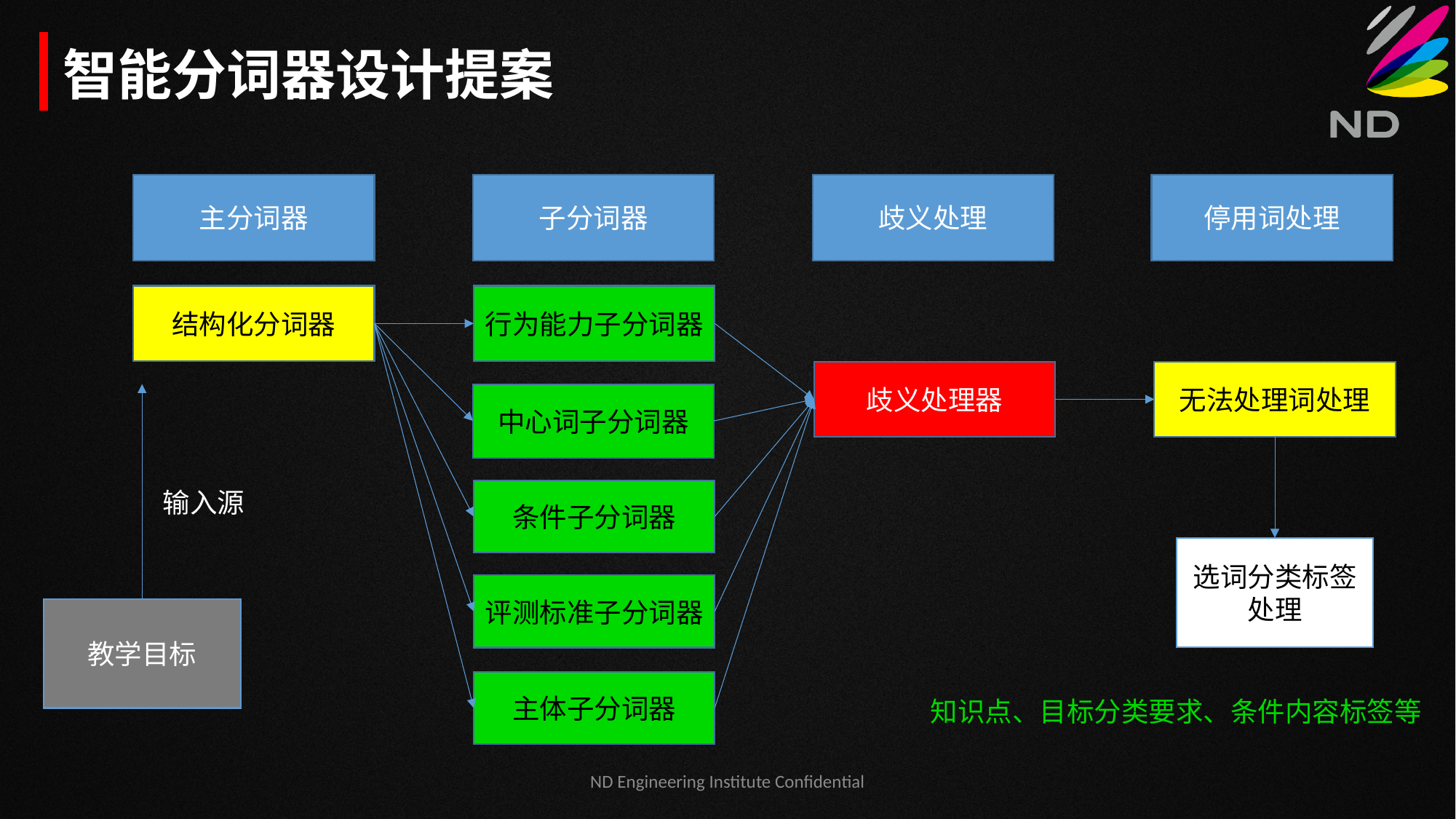

智能分词器设计提案
主分词器
子分词器
歧义处理
停用词处理
结构化分词器
行为能力子分词器
歧义处理器
无法处理词处理
中心词子分词器
输入源
条件子分词器
选词分类标签处理
评测标准子分词器
教学目标
主体子分词器
知识点、目标分类要求、条件内容标签等
ND Engineering Institute Confidential